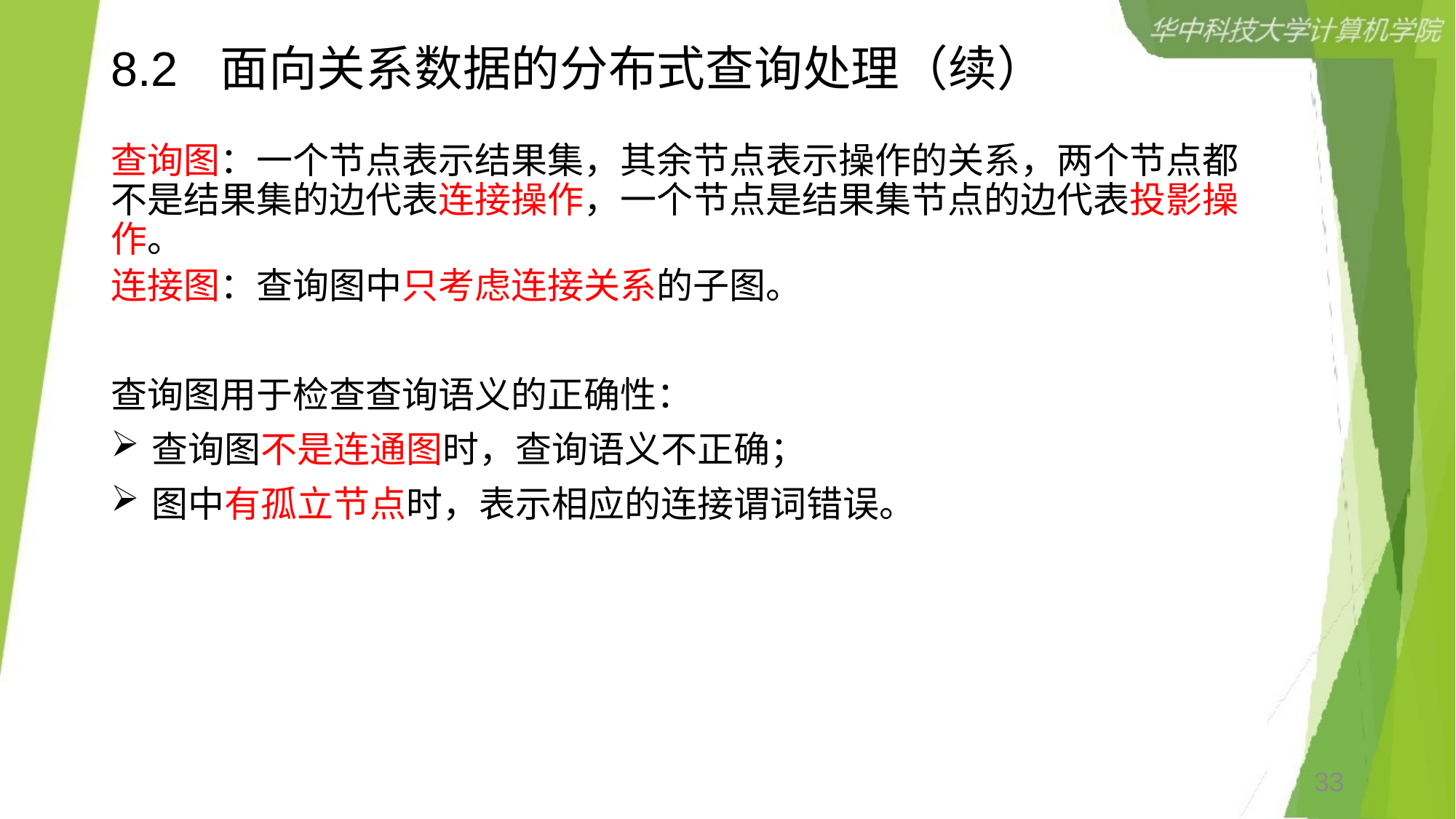

# 8.2	面向关系数据的分布式查询处理（续）
查询图：一个节点表示结果集，其余节点表示操作的关系，两个节点都不是结果集的边代表连接操作，一个节点是结果集节点的边代表投影操作。
连接图：查询图中只考虑连接关系的子图。

查询图用于检查查询语义的正确性：
查询图不是连通图时，查询语义不正确；
图中有孤立节点时，表示相应的连接谓词错误。

33